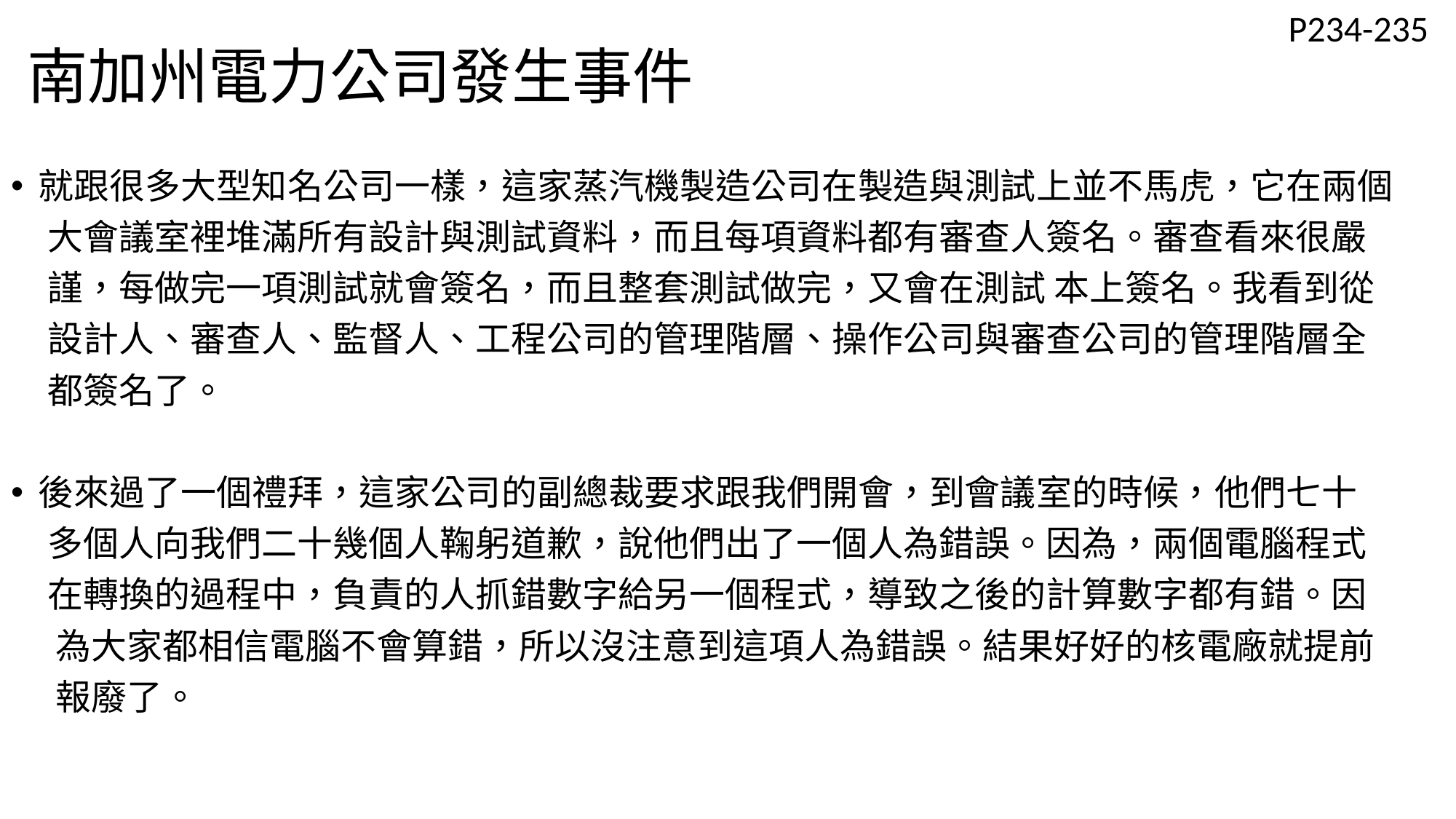

# 南加州電力公司發生事件
P234-235
就跟很多大型知名公司一樣，這家蒸汽機製造公司在製造與測試上並不馬虎，它在兩個
  大會議室裡堆滿所有設計與測試資料，而且每項資料都有審查人簽名。審查看來很嚴
  謹，每做完一項測試就會簽名，而且整套測試做完，又會在測試 本上簽名。我看到從
  設計人、審查人、監督人、工程公司的管理階層、操作公司與審查公司的管理階層全
  都簽名了。

後來過了一個禮拜，這家公司的副總裁要求跟我們開會，到會議室的時候，他們七十
  多個人向我們二十幾個人鞠躬道歉，說他們出了一個人為錯誤。因為，兩個電腦程式
  在轉換的過程中，負責的人抓錯數字給另一個程式，導致之後的計算數字都有錯。因
   為大家都相信電腦不會算錯，所以沒注意到這項人為錯誤。結果好好的核電廠就提前
   報廢了。